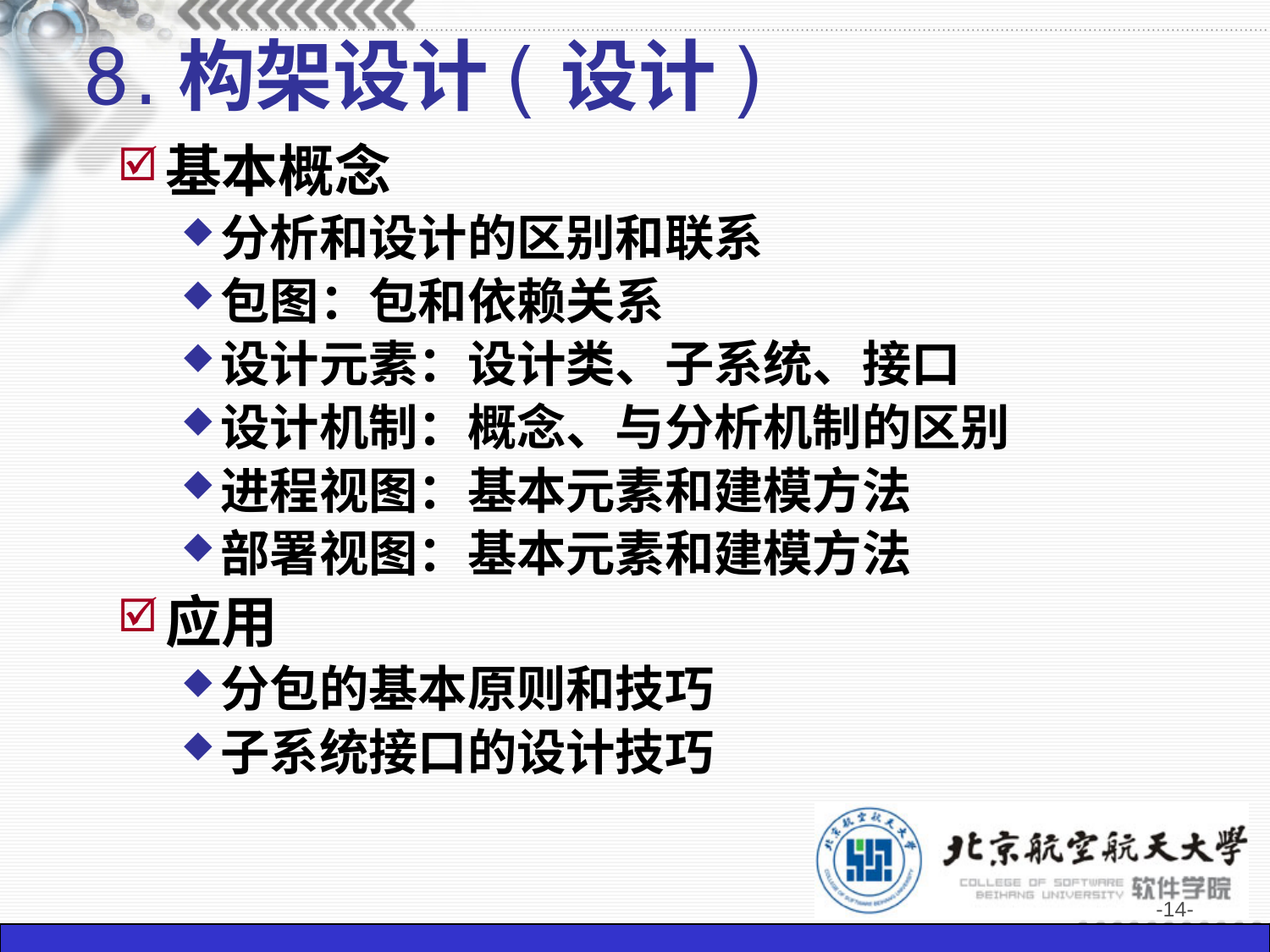

# 8.构架设计(设计)
基本概念
分析和设计的区别和联系
包图：包和依赖关系
设计元素：设计类、子系统、接口
设计机制：概念、与分析机制的区别
进程视图：基本元素和建模方法
部署视图：基本元素和建模方法
应用
分包的基本原则和技巧
子系统接口的设计技巧
-14-